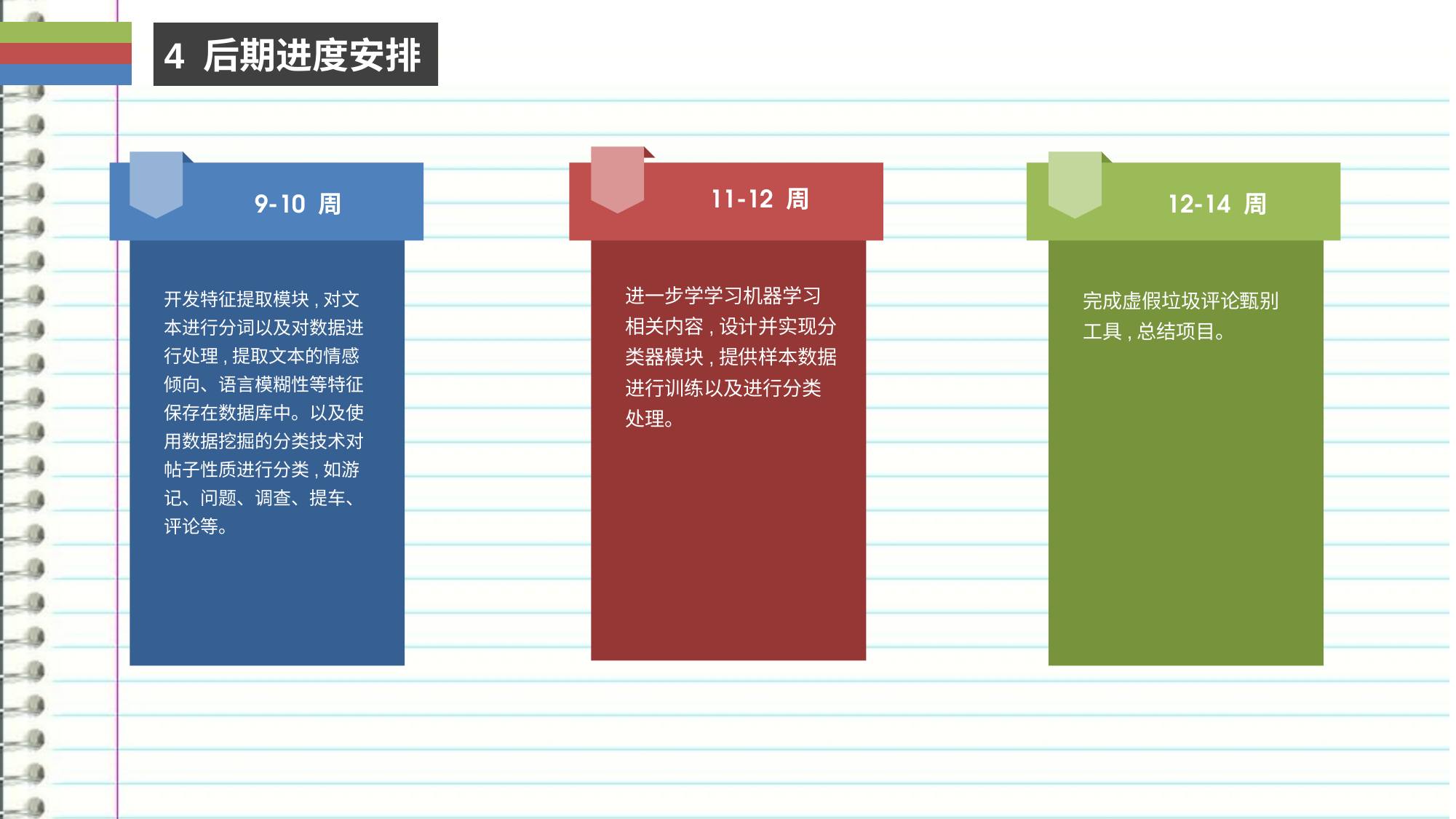

4 后期进度安排

11-12 周
9-10 周
12-14 周

进一步学学习机器学习相关内容,设计并实现分类器模块,提供样本数据进行训练以及进行分类处理。
开发特征提取模块,对文本进行分词以及对数据进行处理,提取文本的情感倾向、语言模糊性等特征保存在数据库中。以及使用数据挖掘的分类技术对帖子性质进行分类,如游记、问题、调查、提车、评论等。
完成虚假垃圾评论甄别工具,总结项目。